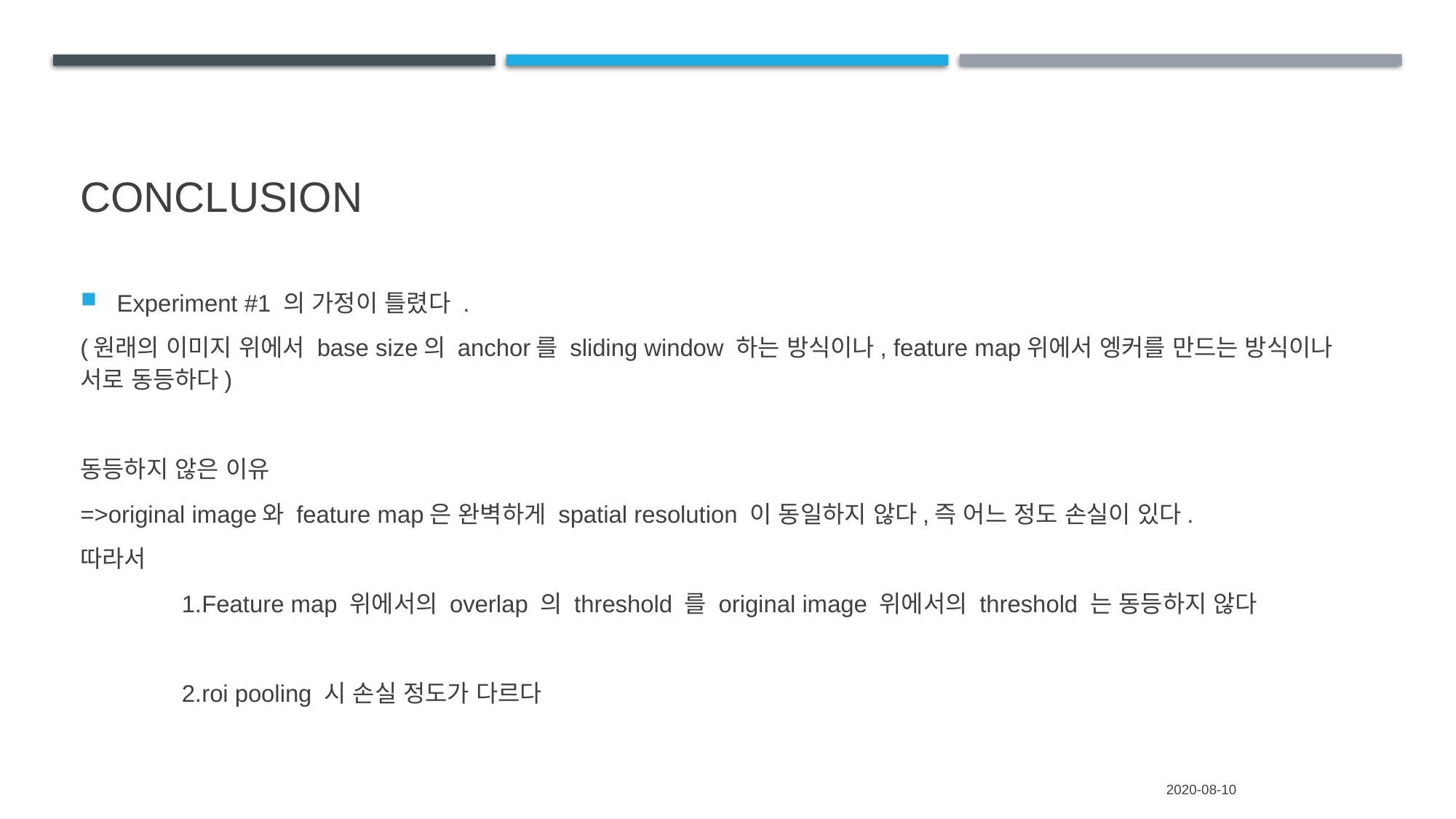

# conclusion
Experiment #1 의 가정이 틀렸다 .
(원래의 이미지 위에서 base size의 anchor를 sliding window 하는 방식이나, feature map위에서 엥커를 만드는 방식이나 서로 동등하다)

동등하지 않은 이유
=>original image와 feature map은 완벽하게 spatial resolution 이 동일하지 않다,즉 어느 정도 손실이 있다.
따라서
	1.Feature map 위에서의 overlap 의 threshold 를 original image 위에서의 threshold 는 동등하지 않다

	2.roi pooling 시 손실 정도가 다르다

2020-08-10